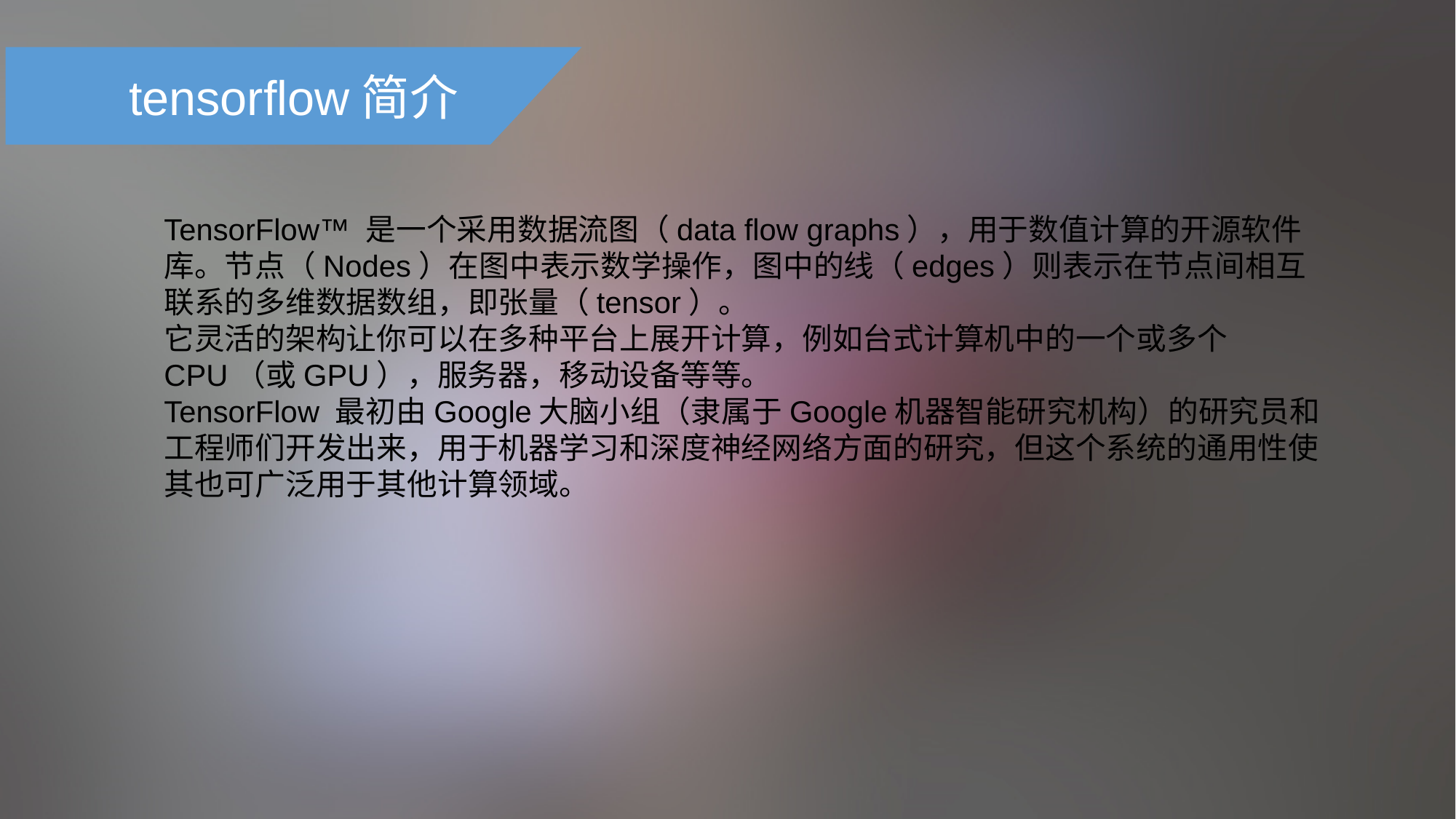

tensorflow简介
TensorFlow™ 是一个采用数据流图（data flow graphs），用于数值计算的开源软件库。节点（Nodes）在图中表示数学操作，图中的线（edges）则表示在节点间相互联系的多维数据数组，即张量（tensor）。
它灵活的架构让你可以在多种平台上展开计算，例如台式计算机中的一个或多个CPU（或GPU），服务器，移动设备等等。
TensorFlow 最初由Google大脑小组（隶属于Google机器智能研究机构）的研究员和工程师们开发出来，用于机器学习和深度神经网络方面的研究，但这个系统的通用性使其也可广泛用于其他计算领域。